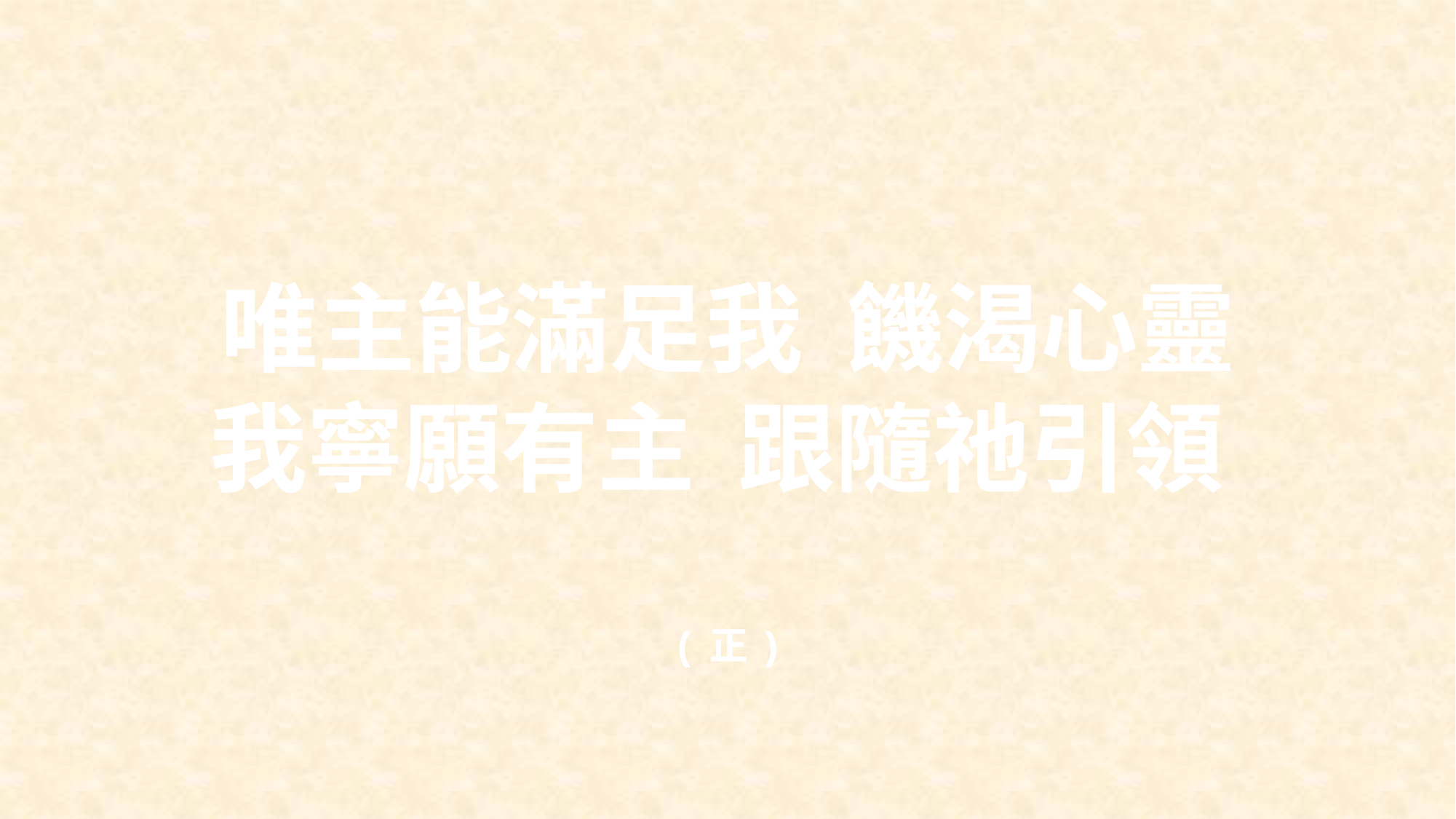

唯主能滿足我  饑渴心靈
我寧願有主  跟隨祂引領
( 正 )